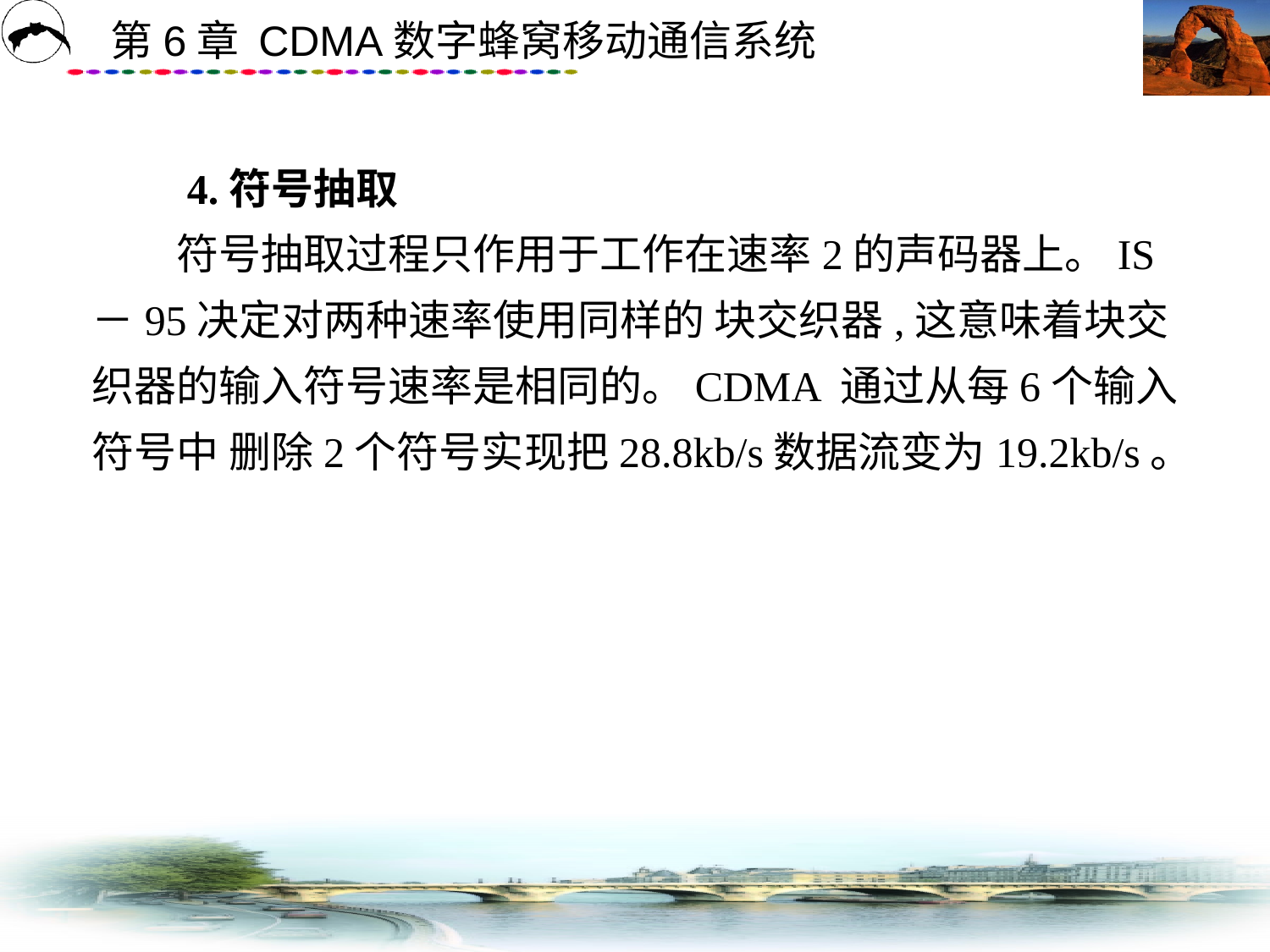

# 4.符号抽取 　　符号抽取过程只作用于工作在速率2的声码器上。IS－95决定对两种速率使用同样的 块交织器,这意味着块交织器的输入符号速率是相同的。CDMA 通过从每6个输入符号中 删除2个符号实现把28.8kb/s数据流变为19.2kb/s。